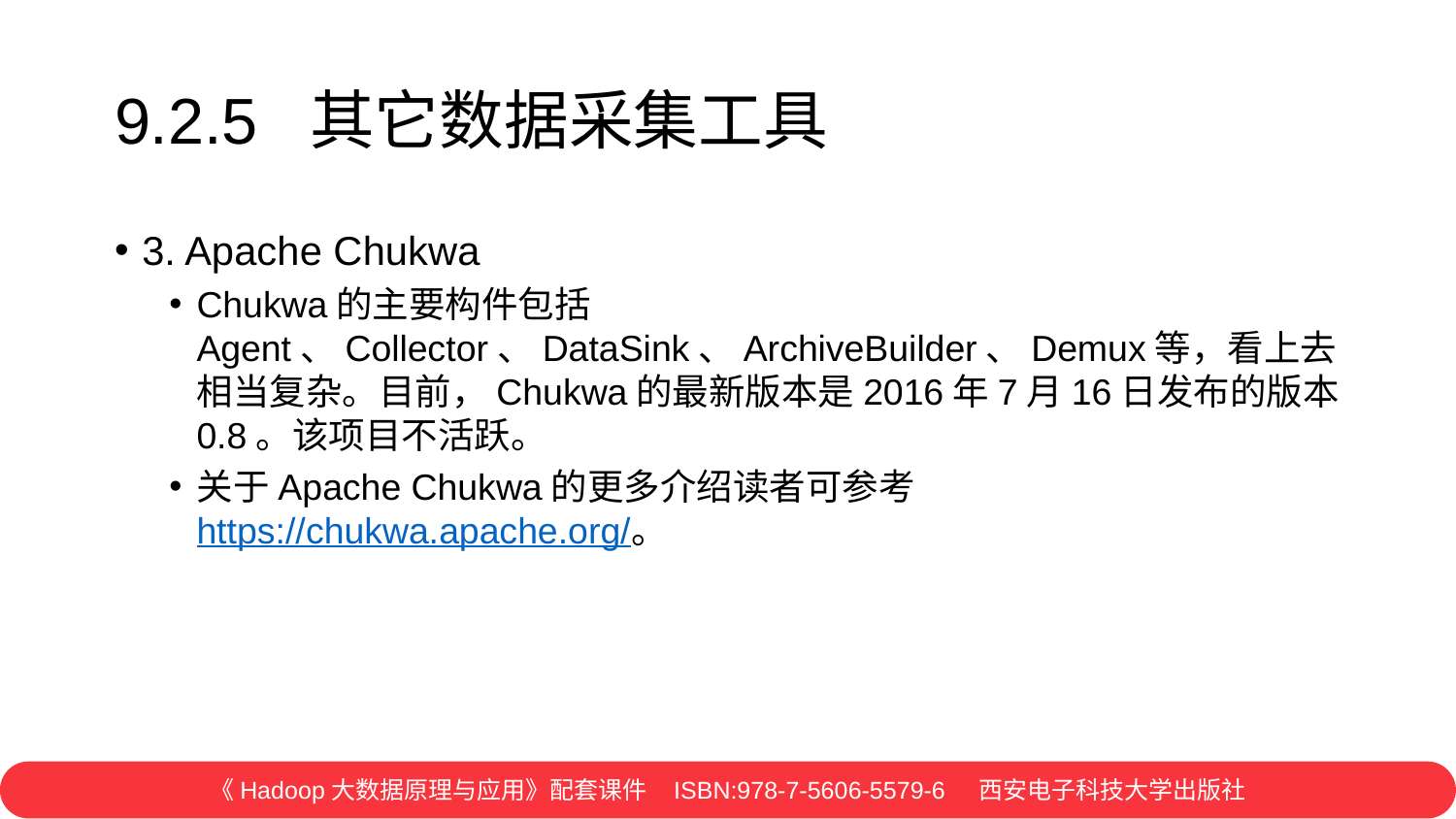

# 9.2.5  其它数据采集工具
3. Apache Chukwa
Chukwa的主要构件包括Agent、Collector、DataSink、ArchiveBuilder、Demux等，看上去相当复杂。目前，Chukwa的最新版本是2016年7月16日发布的版本0.8。该项目不活跃。
关于Apache Chukwa的更多介绍读者可参考https://chukwa.apache.org/。